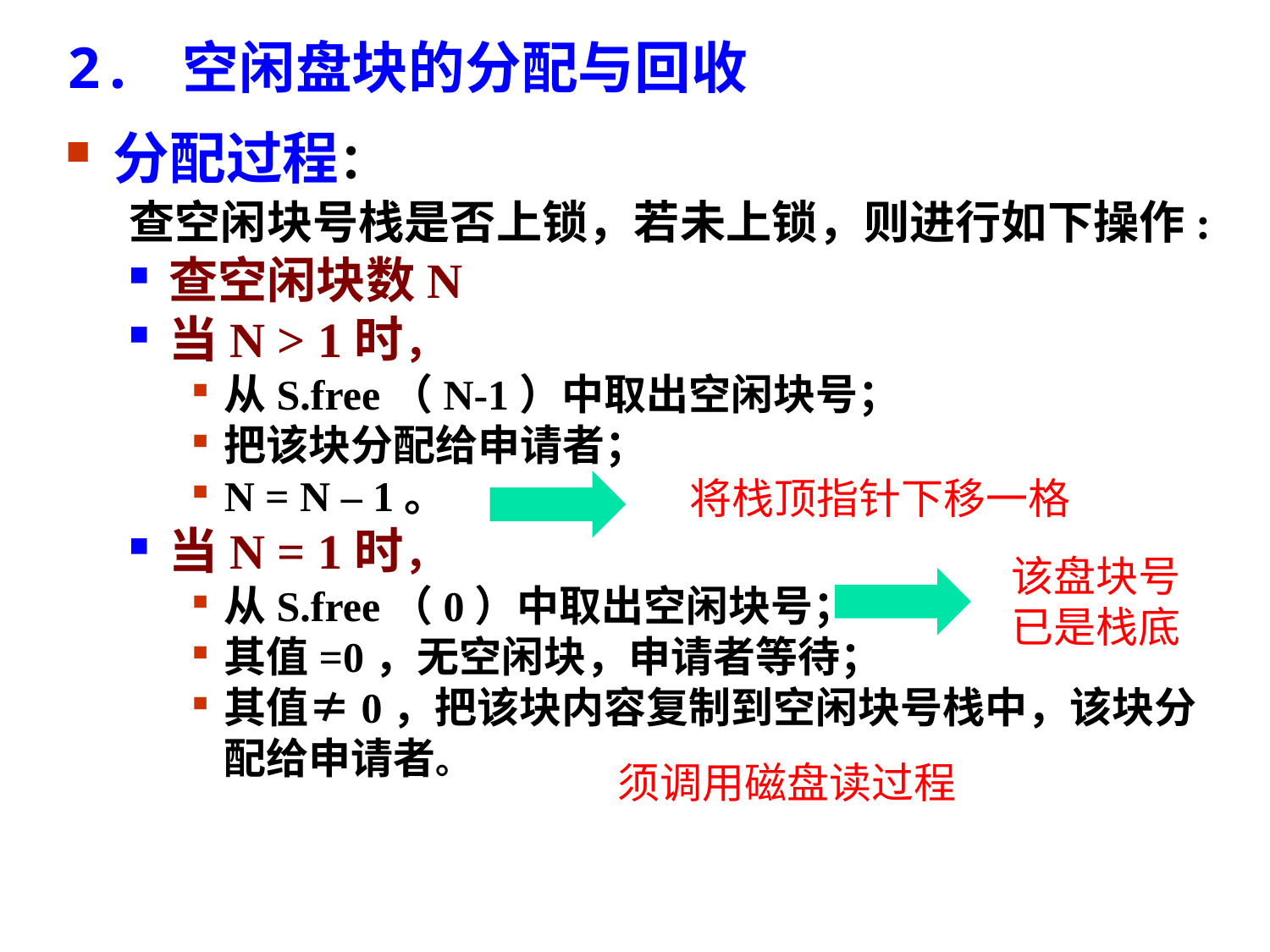

2. 空闲盘块的分配与回收
分配过程：
查空闲块号栈是否上锁，若未上锁，则进行如下操作:
查空闲块数N
当N > 1时，
从S.free（N-1）中取出空闲块号；
把该块分配给申请者；
N = N – 1。
当N = 1时，
从S.free（0）中取出空闲块号；
其值=0，无空闲块，申请者等待；
其值≠0，把该块内容复制到空闲块号栈中，该块分配给申请者。
将栈顶指针下移一格

该盘块号已是栈底

须调用磁盘读过程